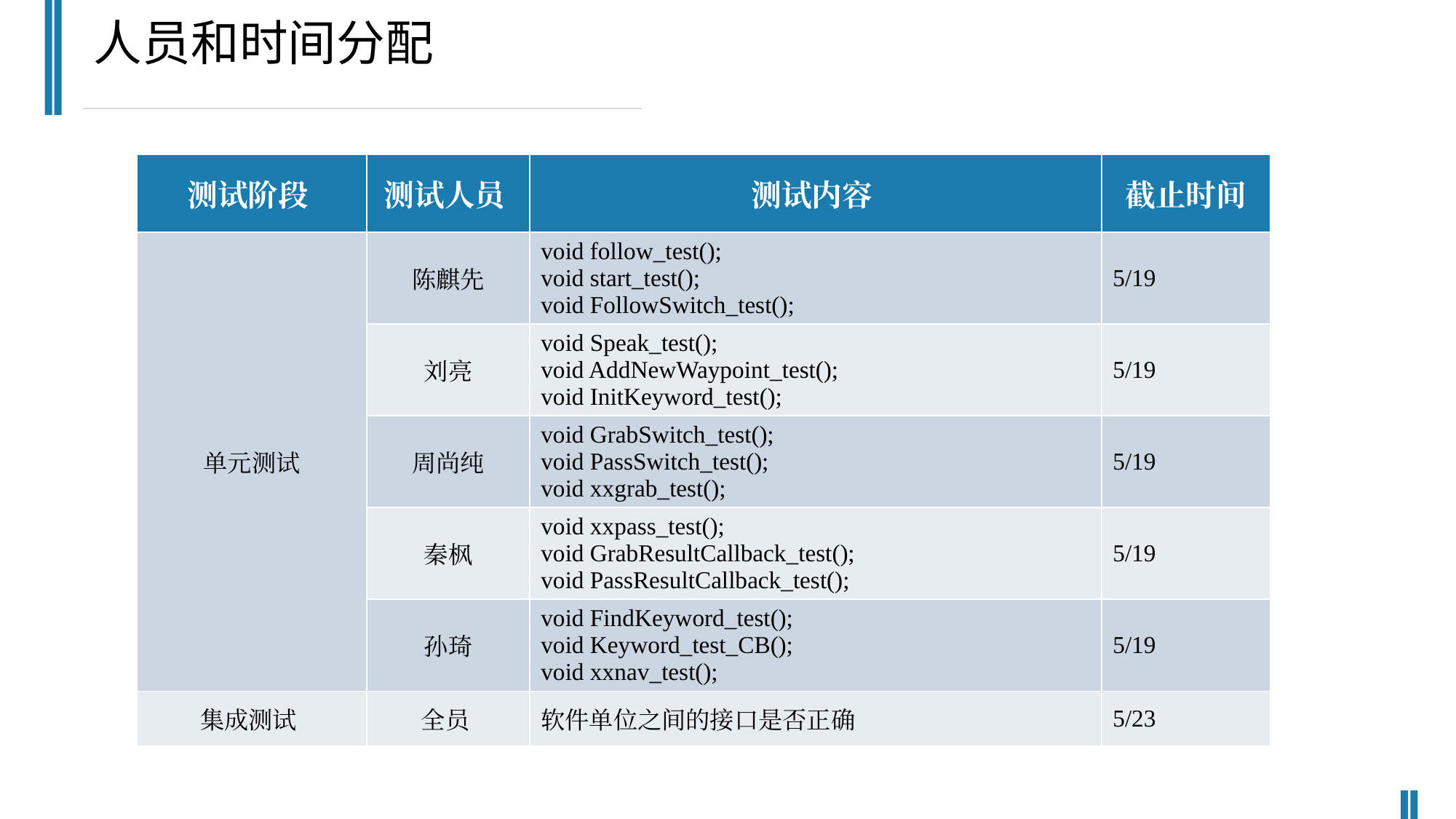

人员和时间分配

| 测试阶段 | 测试人员 | 测试内容 | 截止时间 |
| --- | --- | --- | --- |
| 单元测试 | 陈麒先 | void follow\_test(); void start\_test(); void FollowSwitch\_test(); | 5/19 |
|  | 刘亮 | void Speak\_test(); void AddNewWaypoint\_test(); void InitKeyword\_test(); | 5/19 |
|  | 周尚纯 | void GrabSwitch\_test(); void PassSwitch\_test(); void xxgrab\_test(); | 5/19 |
|  | 秦枫 | void xxpass\_test(); void GrabResultCallback\_test(); void PassResultCallback\_test(); | 5/19 |
|  | 孙琦 | void FindKeyword\_test(); void Keyword\_test\_CB(); void xxnav\_test(); | 5/19 |
| 集成测试 | 全员 | 软件单位之间的接口是否正确 | 5/23 |